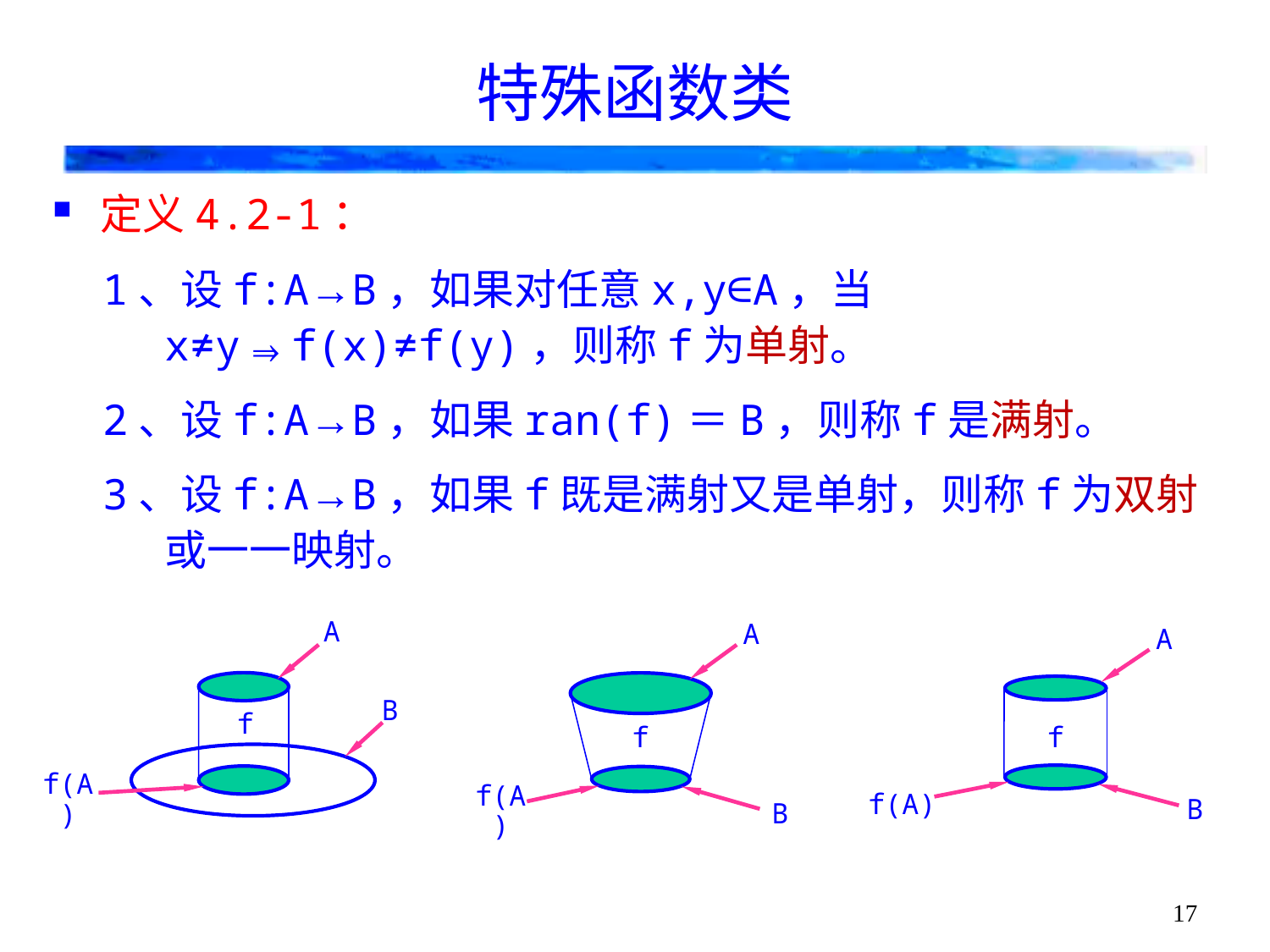

# 特殊函数类
定义4.2-1：
1、设f:A→B，如果对任意x,y∈A，当x≠y⇒f(x)≠f(y)，则称f为单射。
2、设f:A→B，如果ran(f)＝B，则称f是满射。
3、设f:A→B，如果f既是满射又是单射，则称f为双射或一一映射。
A

B
f

f(A)
A

f

f(A)
B
A

f

f(A)
B
17